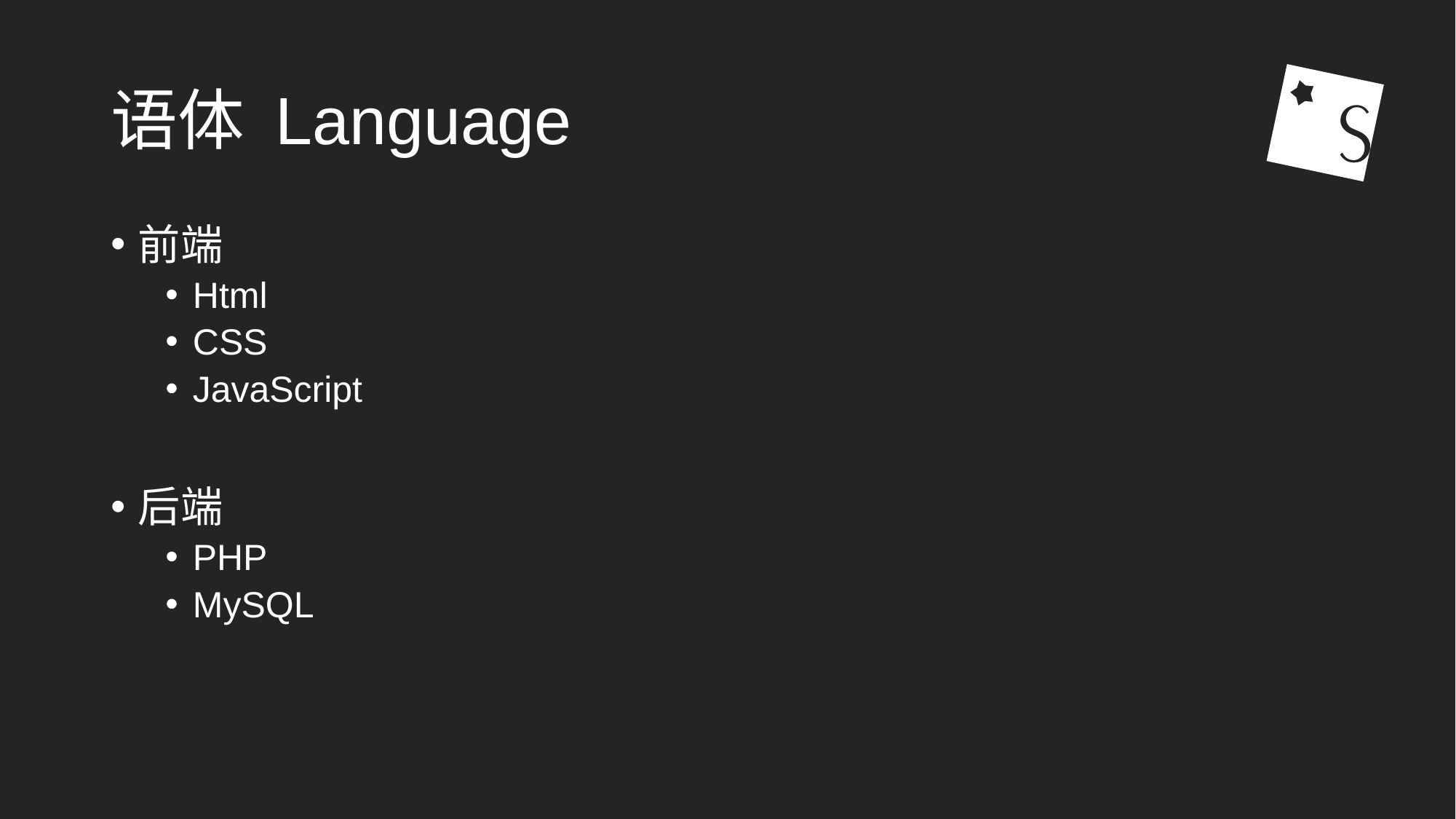

# 语体 Language
前端
Html
CSS
JavaScript

后端
PHP
MySQL